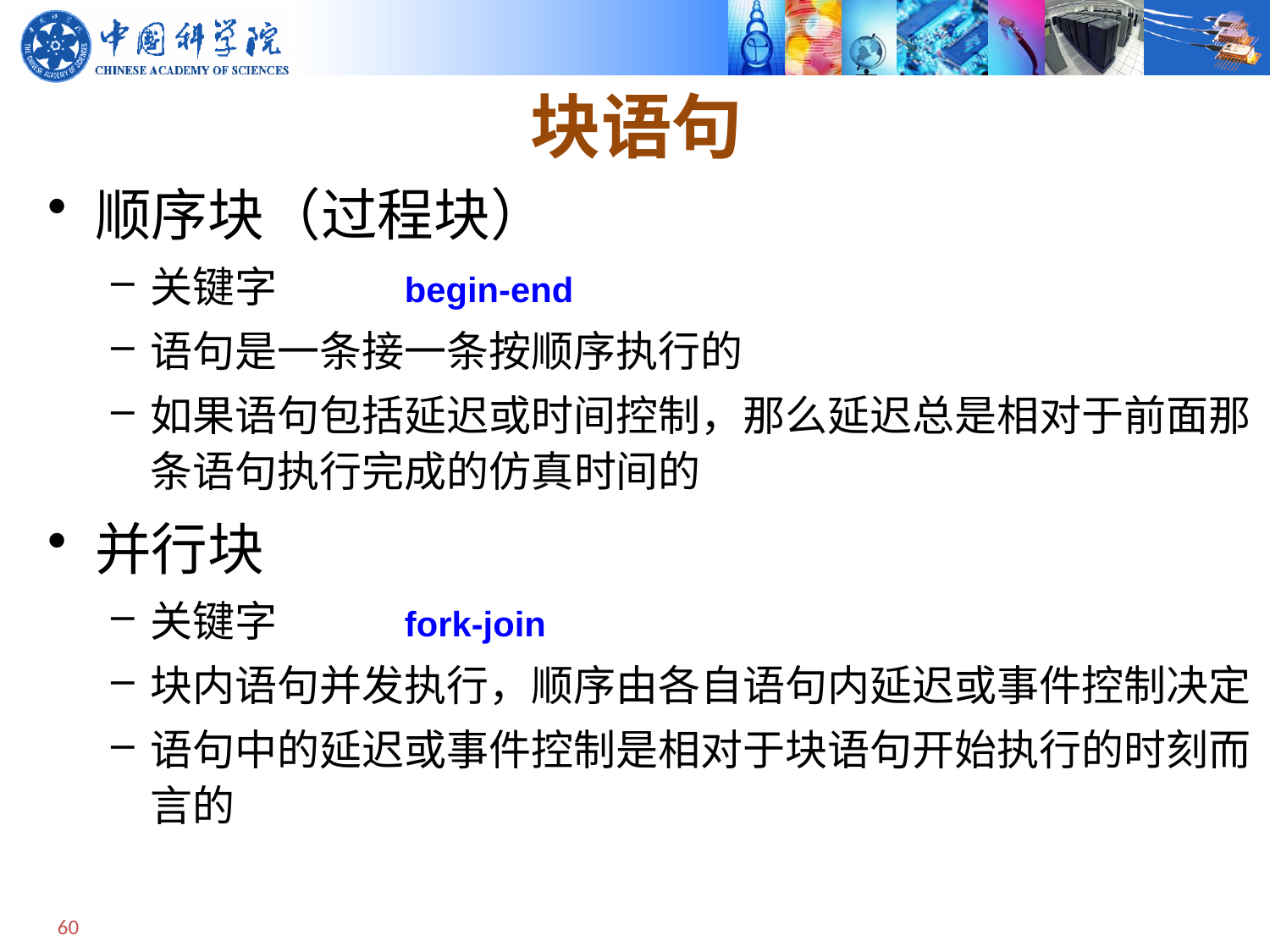

# 块语句
顺序块（过程块）
关键字	begin-end
语句是一条接一条按顺序执行的
如果语句包括延迟或时间控制，那么延迟总是相对于前面那条语句执行完成的仿真时间的
并行块
关键字	fork-join
块内语句并发执行，顺序由各自语句内延迟或事件控制决定
语句中的延迟或事件控制是相对于块语句开始执行的时刻而言的